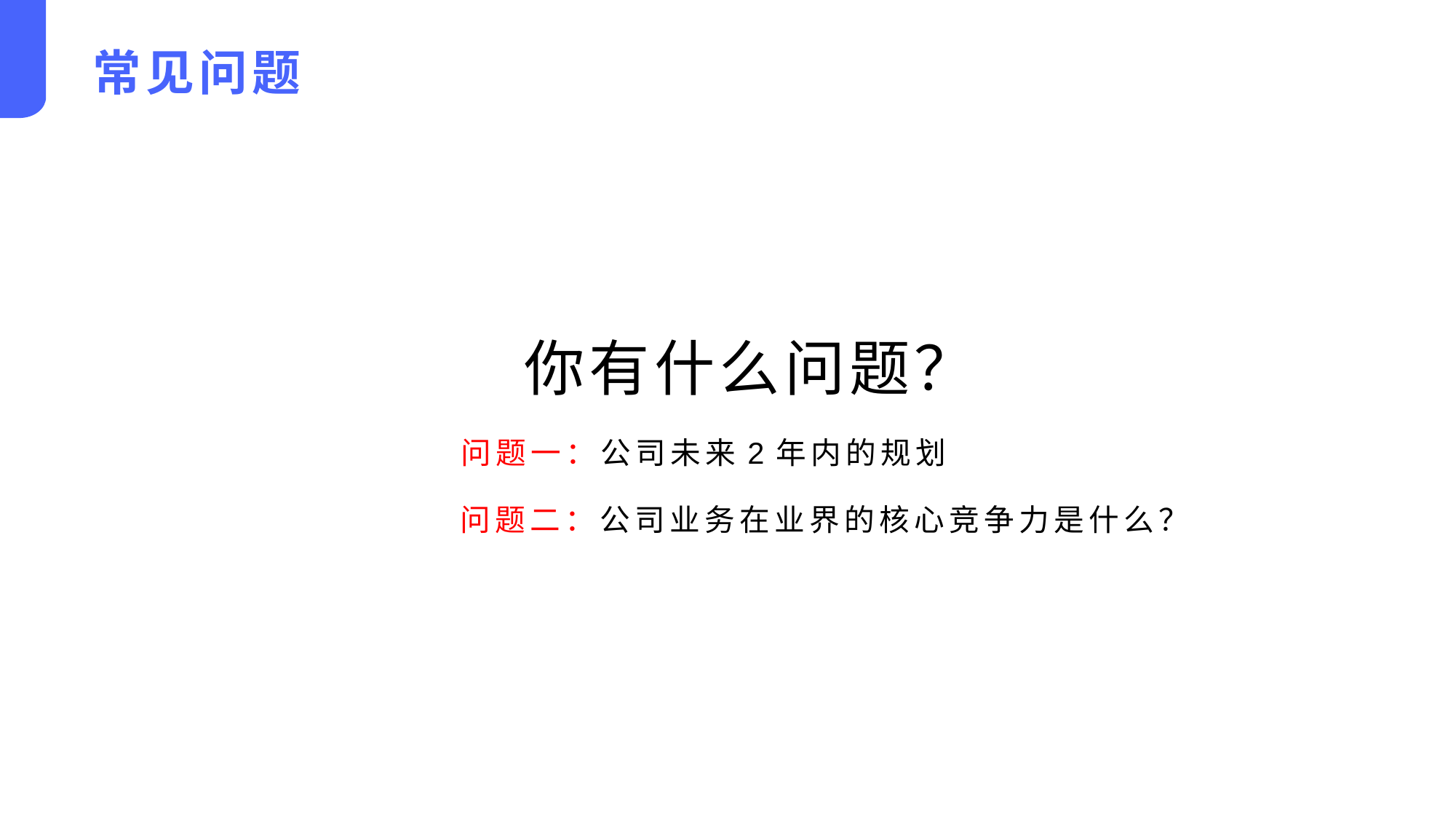

常见问题
你有什么问题？
问题一：公司未来2年内的规划
问题二：公司业务在业界的核心竞争力是什么？